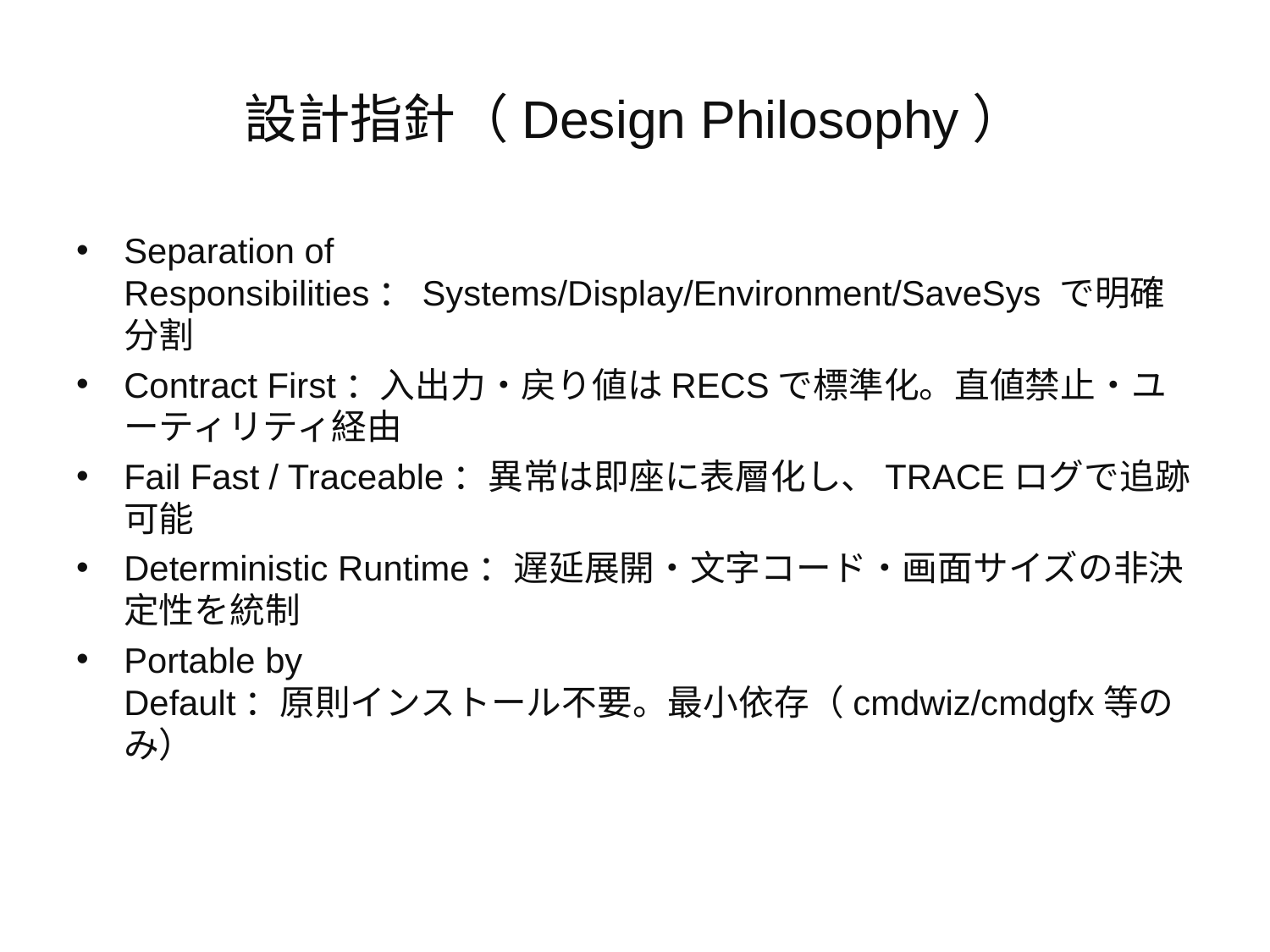

# 設計指針（Design Philosophy）
Separation of Responsibilities：Systems/Display/Environment/SaveSys で明確分割
Contract First：入出力・戻り値はRECSで標準化。直値禁止・ユーティリティ経由
Fail Fast / Traceable：異常は即座に表層化し、TRACEログで追跡可能
Deterministic Runtime：遅延展開・文字コード・画面サイズの非決定性を統制
Portable by Default：原則インストール不要。最小依存（cmdwiz/cmdgfx等のみ）